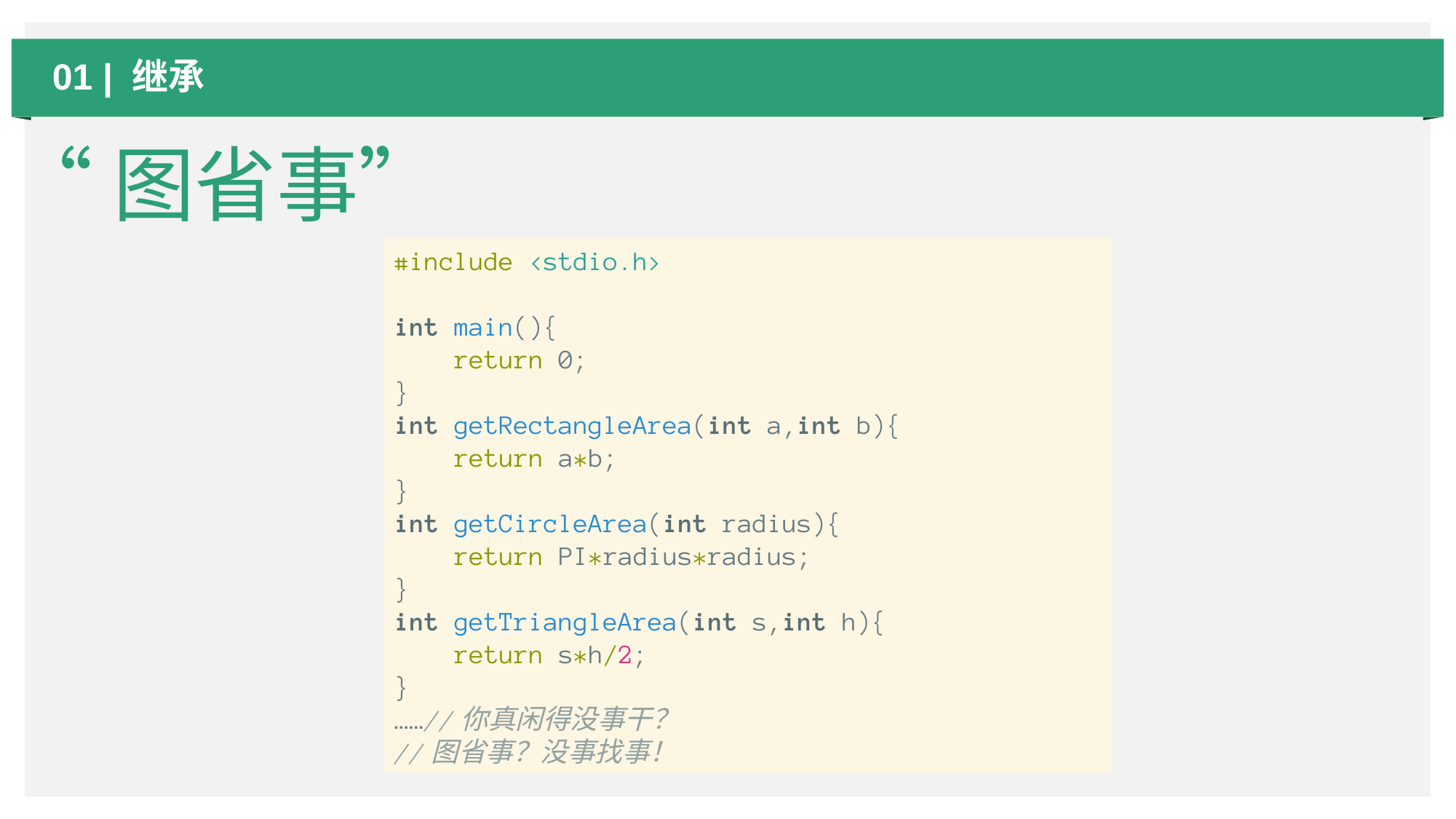

01 | 继承
“图省事”
#include <stdio.h>
int main(){
    return 0;
}
int getRectangleArea(int a,int b){
    return a*b;
}
int getCircleArea(int radius){
    return PI*radius*radius;
}
int getTriangleArea(int s,int h){
    return s*h/2;
}
……//你真闲得没事干？
//图省事？没事找事！